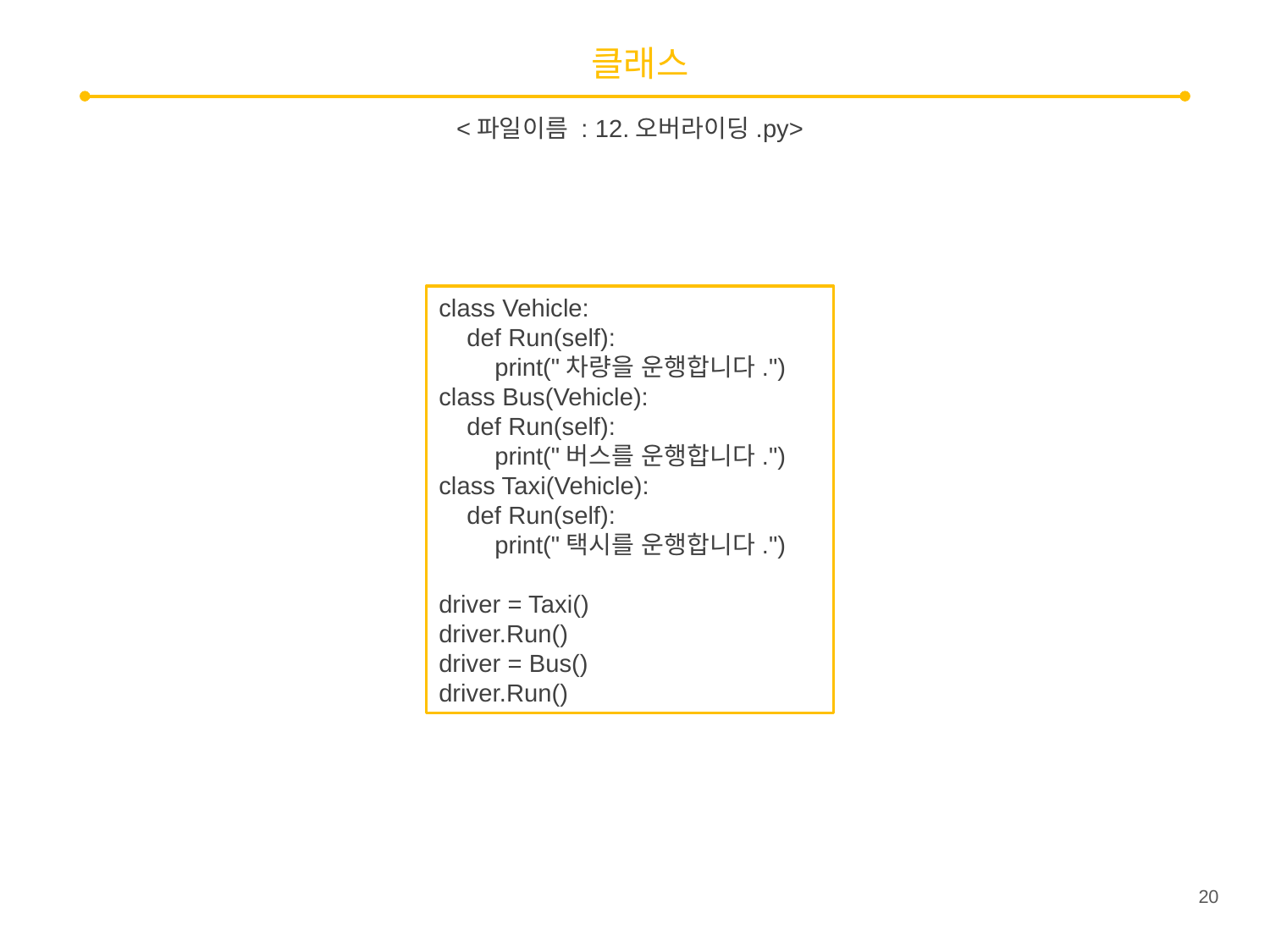

# 클래스
<파일이름 : 12.오버라이딩.py>
class Vehicle:
    def Run(self):
        print("차량을 운행합니다.")
class Bus(Vehicle):
    def Run(self):
        print("버스를 운행합니다.")
class Taxi(Vehicle):
    def Run(self):
        print("택시를 운행합니다.")

driver = Taxi()
driver.Run()
driver = Bus()
driver.Run()